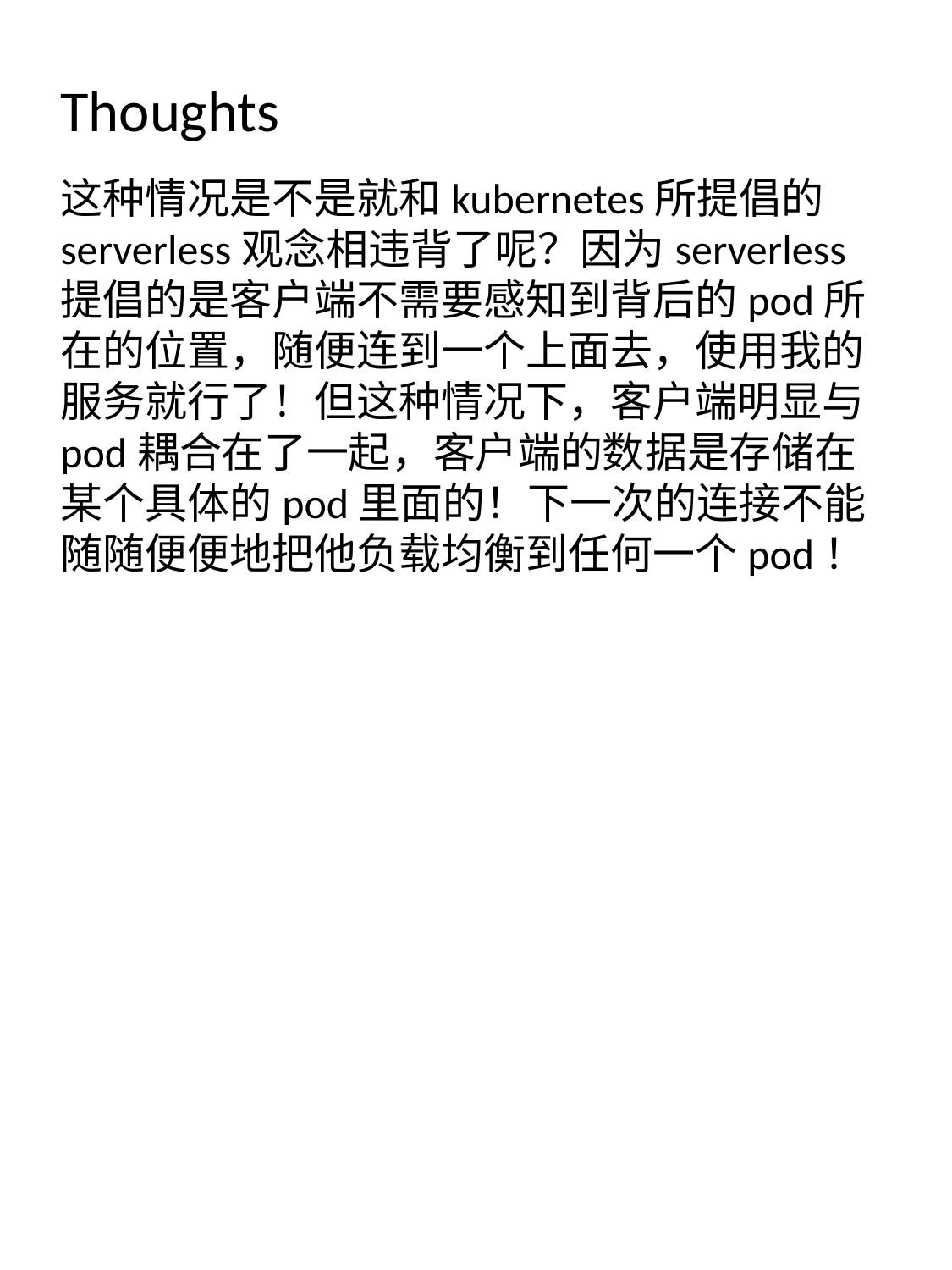

# Thoughts
这种情况是不是就和kubernetes所提倡的serverless观念相违背了呢？因为serverless提倡的是客户端不需要感知到背后的pod所在的位置，随便连到一个上面去，使用我的服务就行了！但这种情况下，客户端明显与pod耦合在了一起，客户端的数据是存储在某个具体的pod里面的！下一次的连接不能随随便便地把他负载均衡到任何一个pod！